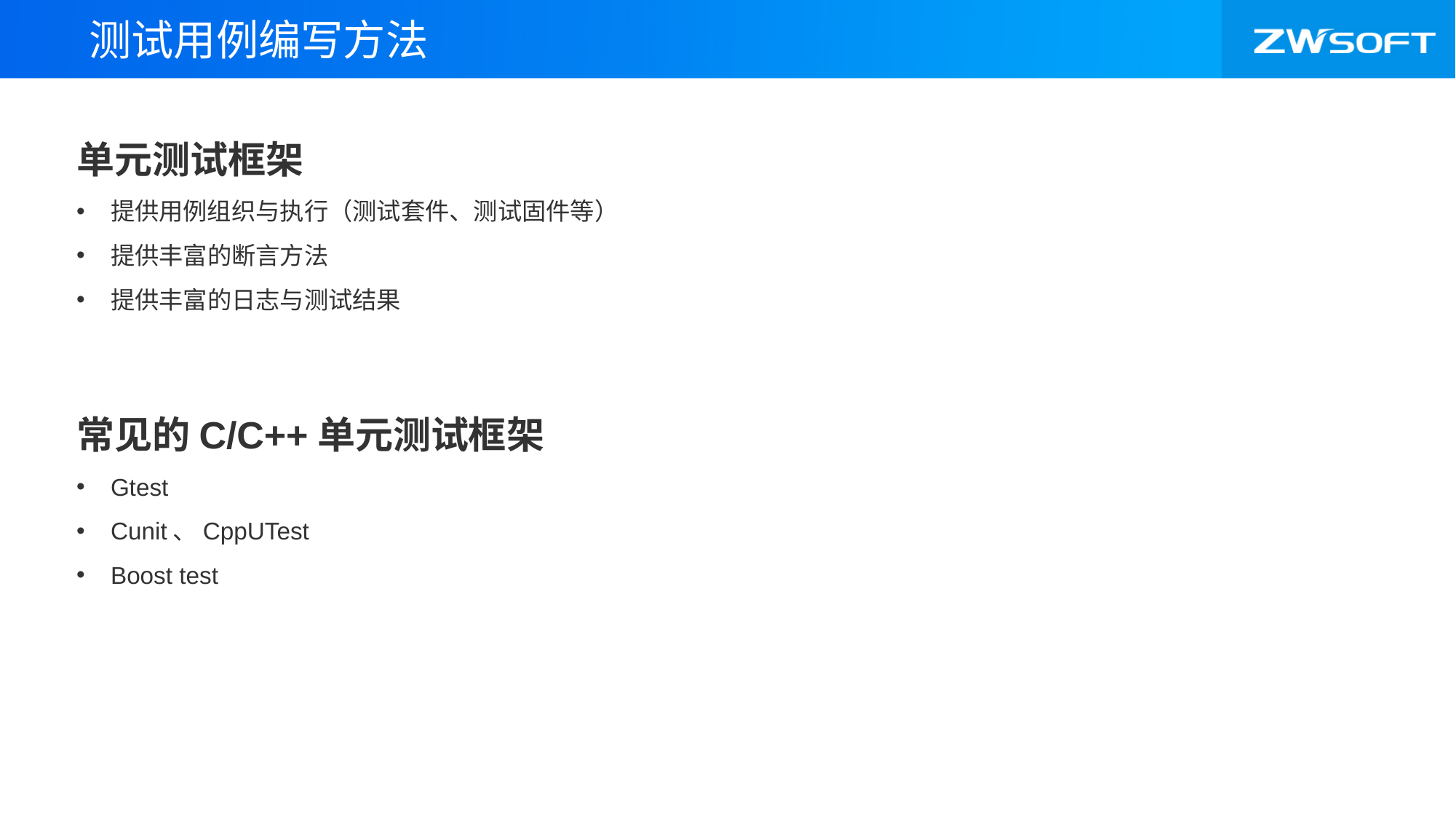

测试用例编写方法
单元测试框架
提供用例组织与执行（测试套件、测试固件等）
提供丰富的断言方法
提供丰富的日志与测试结果

常见的C/C++单元测试框架
Gtest
Cunit、CppUTest
Boost test